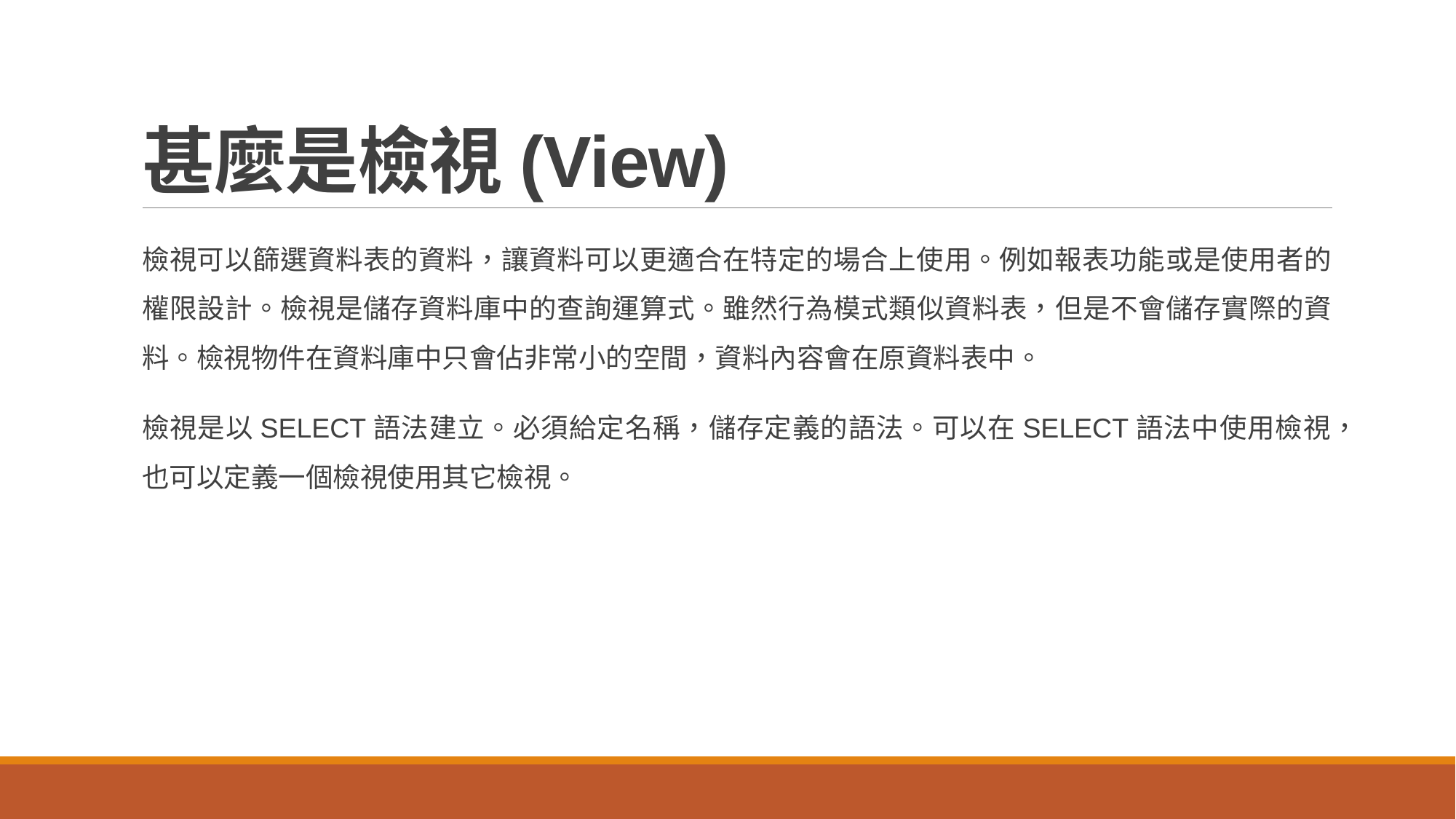

# 甚麼是檢視(View)
檢視可以篩選資料表的資料，讓資料可以更適合在特定的場合上使用。例如報表功能或是使用者的權限設計。檢視是儲存資料庫中的查詢運算式。雖然行為模式類似資料表，但是不會儲存實際的資料。檢視物件在資料庫中只會佔非常小的空間，資料內容會在原資料表中。
檢視是以SELECT語法建立。必須給定名稱，儲存定義的語法。可以在SELECT語法中使用檢視，也可以定義一個檢視使用其它檢視。